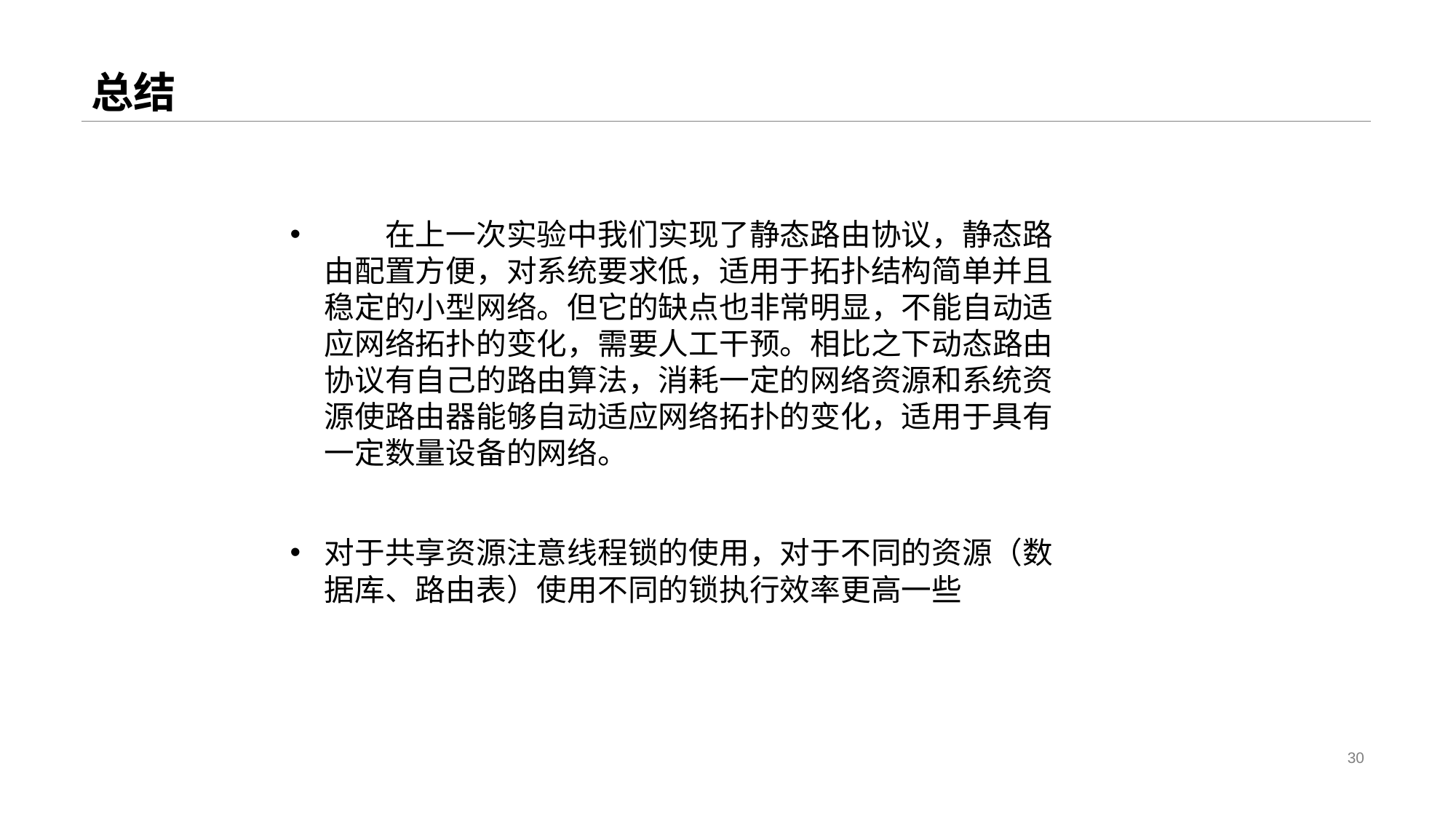

# 总结
　　在上一次实验中我们实现了静态路由协议，静态路由配置方便，对系统要求低，适用于拓扑结构简单并且稳定的小型网络。但它的缺点也非常明显，不能自动适应网络拓扑的变化，需要人工干预。相比之下动态路由协议有自己的路由算法，消耗一定的网络资源和系统资源使路由器能够自动适应网络拓扑的变化，适用于具有一定数量设备的网络。
对于共享资源注意线程锁的使用，对于不同的资源（数据库、路由表）使用不同的锁执行效率更高一些
30